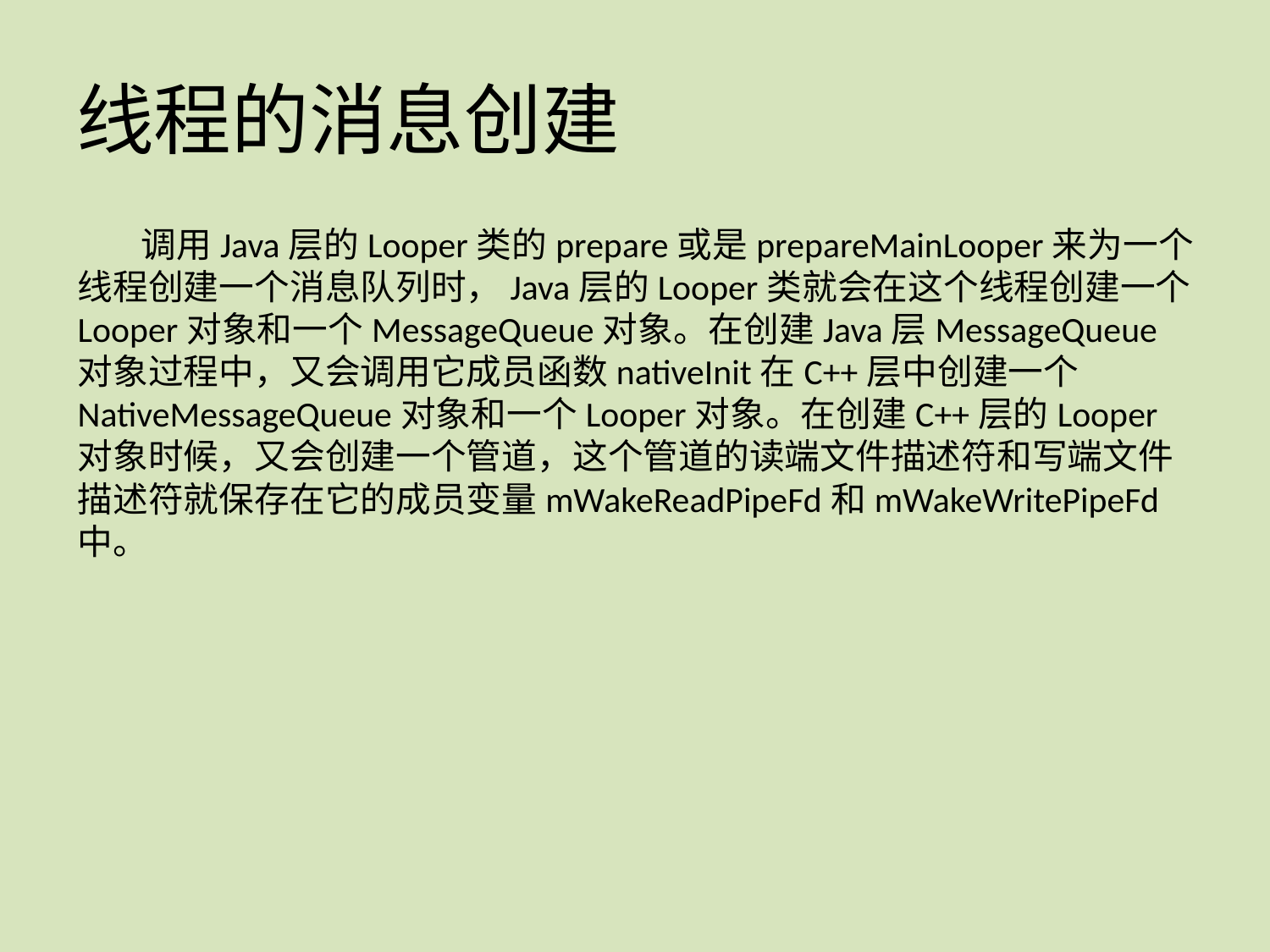

# 线程的消息创建
       调用Java层的Looper类的prepare或是prepareMainLooper来为一个线程创建一个消息队列时，Java层的Looper类就会在这个线程创建一个Looper对象和一个MessageQueue对象。在创建Java层MessageQueue对象过程中，又会调用它成员函数nativeInit在C++层中创建一个NativeMessageQueue对象和一个Looper对象。在创建C++层的Looper对象时候，又会创建一个管道，这个管道的读端文件描述符和写端文件描述符就保存在它的成员变量mWakeReadPipeFd和mWakeWritePipeFd中。